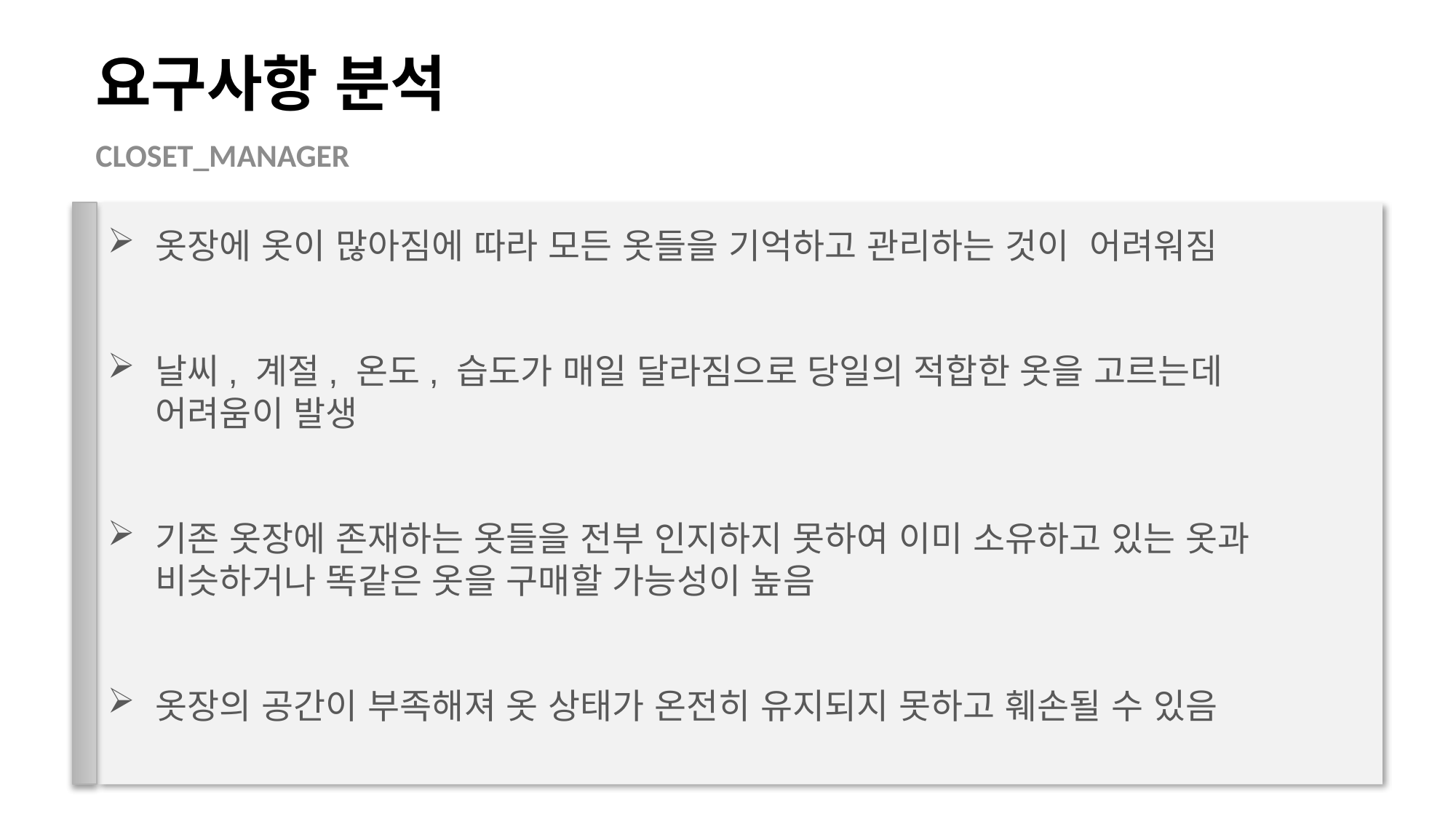

CLOSET_MANAGER
# 요구사항 분석

옷장에 옷이 많아짐에 따라 모든 옷들을 기억하고 관리하는 것이  어려워짐

날씨, 계절, 온도, 습도가 매일 달라짐으로 당일의 적합한 옷을 고르는데 어려움이 발생

기존 옷장에 존재하는 옷들을 전부 인지하지 못하여 이미 소유하고 있는 옷과 비슷하거나 똑같은 옷을 구매할 가능성이 높음

옷장의 공간이 부족해져 옷 상태가 온전히 유지되지 못하고 훼손될 수 있음